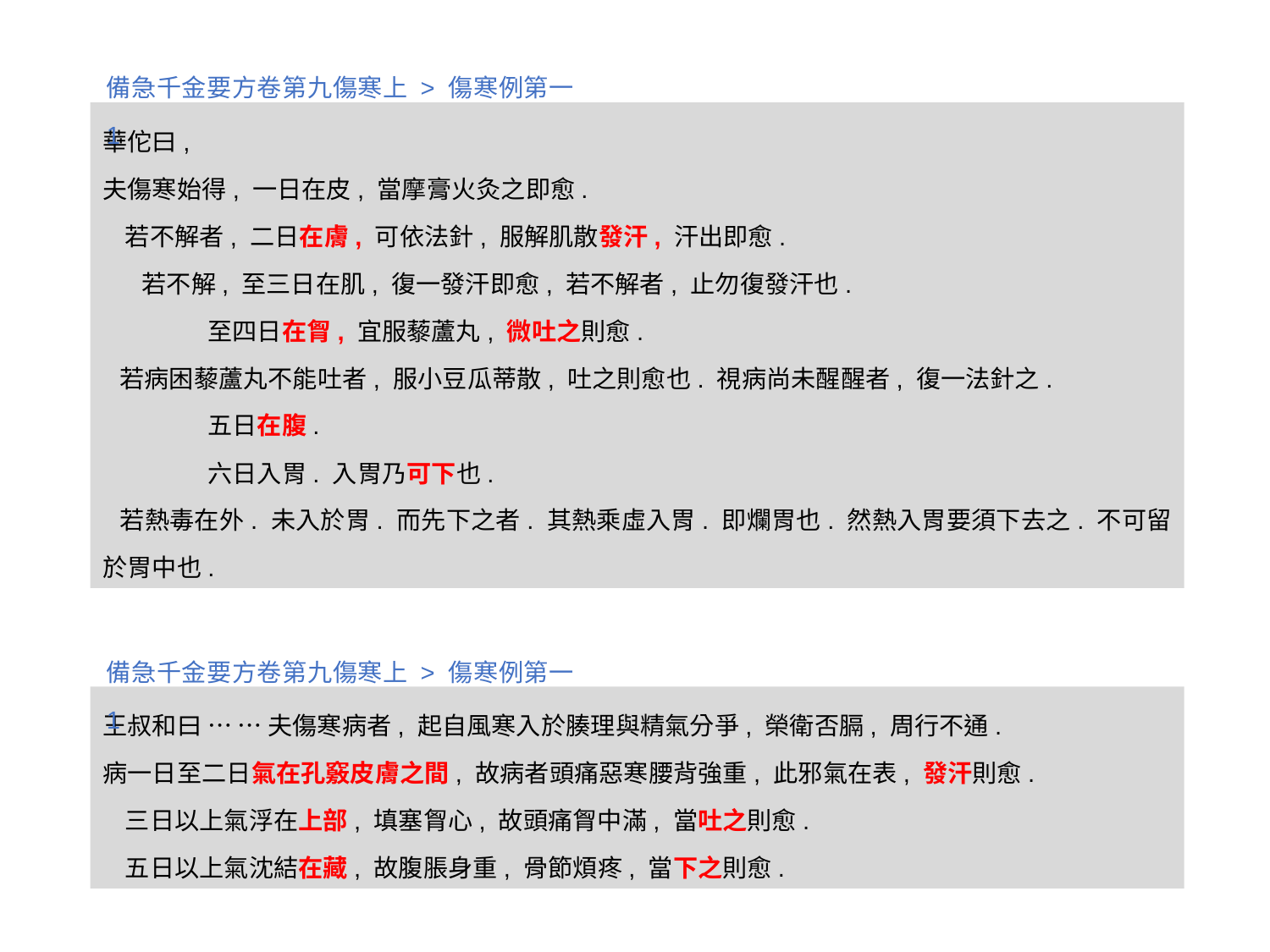

備急千金要方卷第九傷寒上 > 傷寒例第一 1
華佗曰,
夫傷寒始得, 一日在皮, 當摩膏火灸之即愈.
   若不解者, 二日在膚, 可依法針, 服解肌散發汗, 汗出即愈.
      若不解, 至三日在肌, 復一發汗即愈, 若不解者, 止勿復發汗也.
                  至四日在胷, 宜服藜蘆丸, 微吐之則愈.
  若病困藜蘆丸不能吐者, 服小豆瓜蒂散, 吐之則愈也. 視病尚未醒醒者, 復一法針之.
                  五日在腹.
                  六日入胃. 入胃乃可下也.
  若熱毒在外. 未入於胃. 而先下之者. 其熱乘虛入胃. 即爛胃也. 然熱入胃要須下去之. 不可留於胃中也.
備急千金要方卷第九傷寒上 > 傷寒例第一 1
王叔和曰 … … 夫傷寒病者, 起自風寒入於腠理與精氣分爭, 榮衛否膈, 周行不通.
病一日至二日氣在孔竅皮膚之間, 故病者頭痛惡寒腰背強重, 此邪氣在表, 發汗則愈.
   三日以上氣浮在上部, 填塞胷心, 故頭痛胷中滿, 當吐之則愈.
   五日以上氣沈結在藏, 故腹脹身重, 骨節煩疼, 當下之則愈.